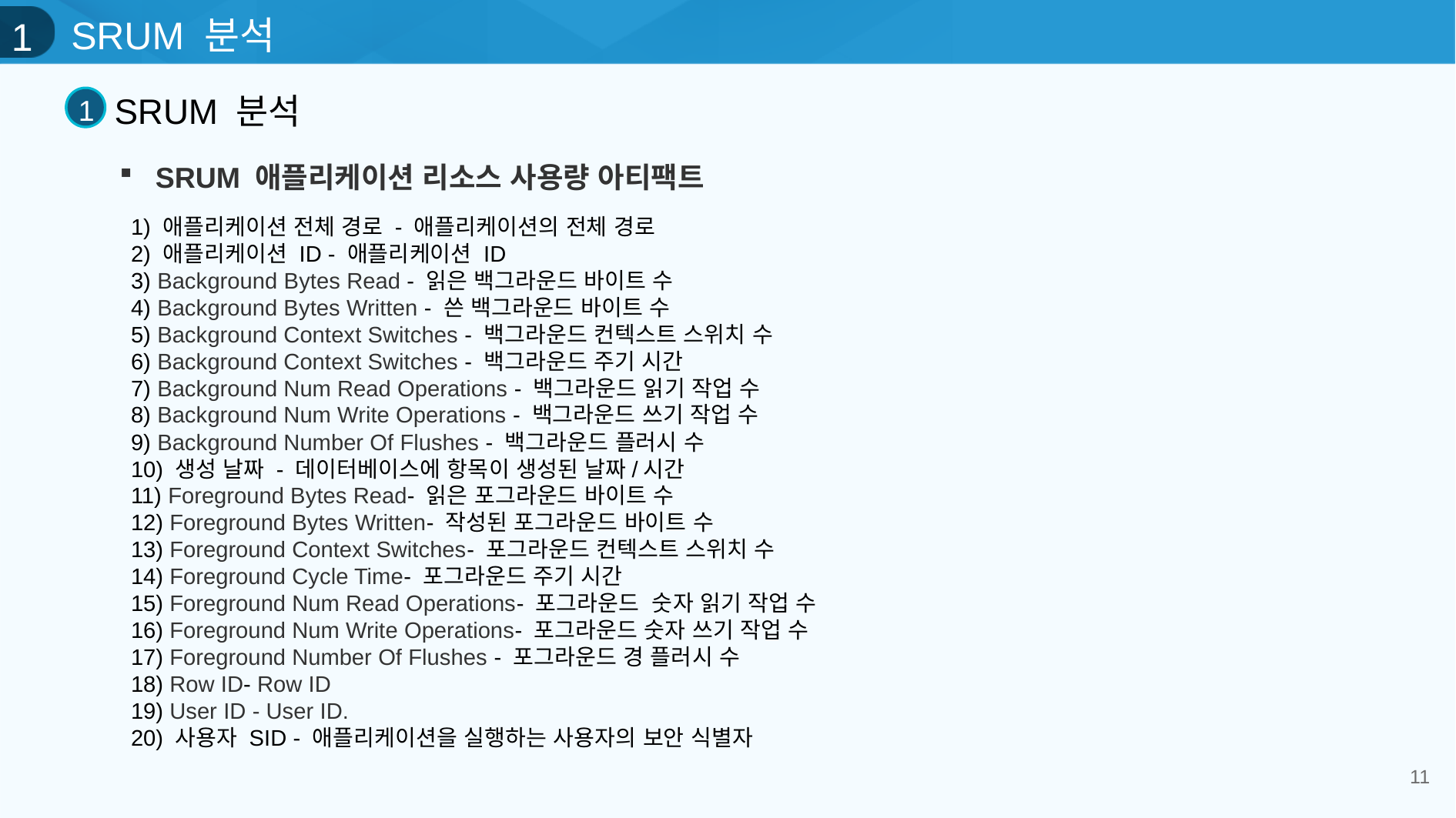

1
SRUM 분석
SRUM 분석
1

SRUM 애플리케이션 리소스 사용량 아티팩트
1) 애플리케이션 전체 경로 - 애플리케이션의 전체 경로
2) 애플리케이션 ID - 애플리케이션 ID
3) Background Bytes Read - 읽은 백그라운드 바이트 수
4) Background Bytes Written - 쓴 백그라운드 바이트 수
5) Background Context Switches - 백그라운드 컨텍스트 스위치 수
6) Background Context Switches - 백그라운드 주기 시간
7) Background Num Read Operations - 백그라운드 읽기 작업 수
8) Background Num Write Operations - 백그라운드 쓰기 작업 수
9) Background Number Of Flushes - 백그라운드 플러시 수
10) 생성 날짜 - 데이터베이스에 항목이 생성된 날짜/시간
11) Foreground Bytes Read- 읽은 포그라운드 바이트 수
12) Foreground Bytes Written- 작성된 포그라운드 바이트 수
13) Foreground Context Switches- 포그라운드 컨텍스트 스위치 수
14) Foreground Cycle Time- 포그라운드 주기 시간
15) Foreground Num Read Operations- 포그라운드  숫자 읽기 작업 수
16) Foreground Num Write Operations- 포그라운드 숫자 쓰기 작업 수
17) Foreground Number Of Flushes - 포그라운드 경 플러시 수
18) Row ID- Row ID
19) User ID - User ID.
20) 사용자 SID - 애플리케이션을 실행하는 사용자의 보안 식별자
11
# 1) 바이러스